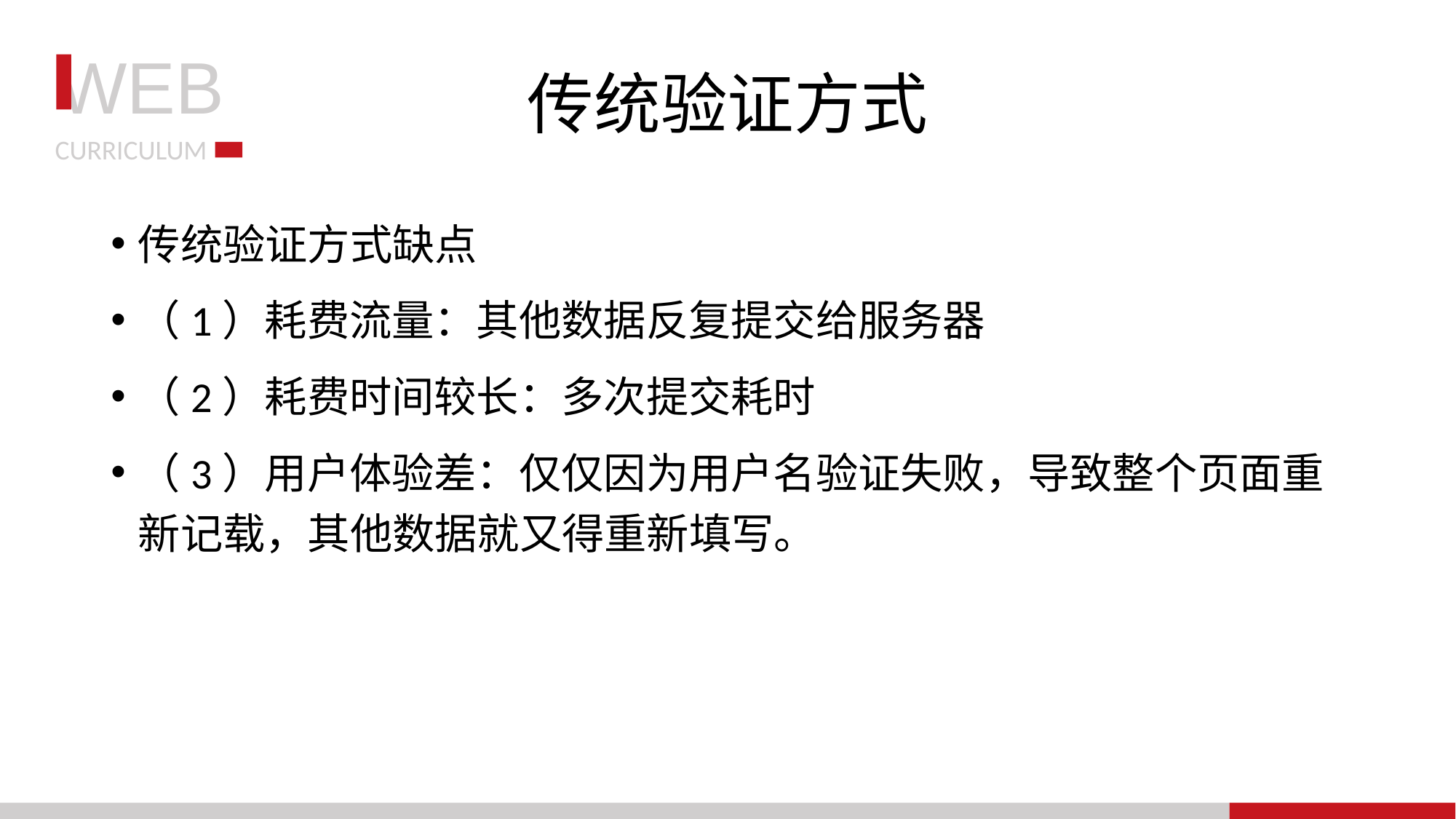

# 传统验证方式
传统验证方式缺点
（1）耗费流量：其他数据反复提交给服务器
（2）耗费时间较长：多次提交耗时
（3）用户体验差：仅仅因为用户名验证失败，导致整个页面重新记载，其他数据就又得重新填写。